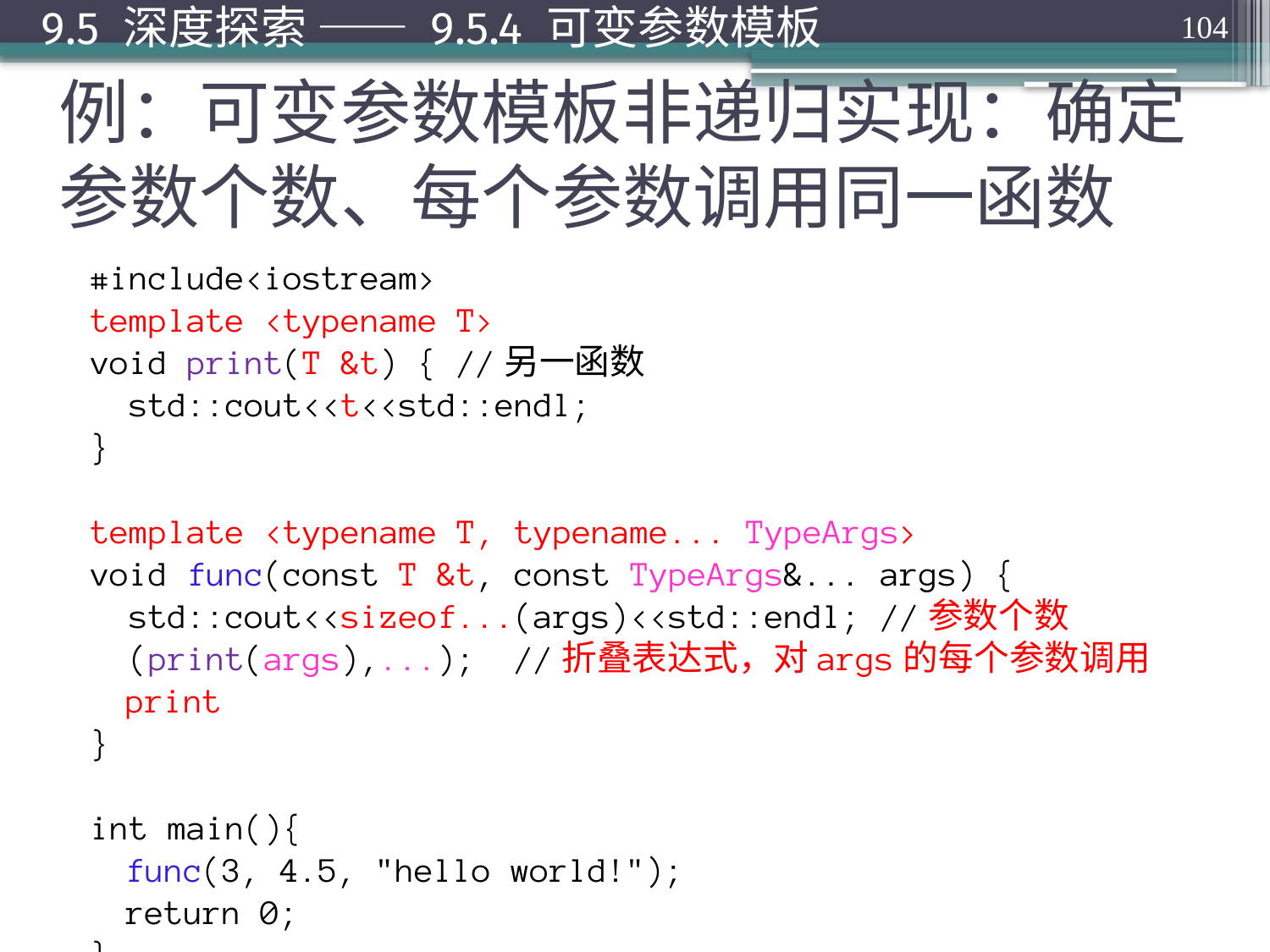

104
9.5 深度探索 —— 9.5.4 可变参数模板
# 例：可变参数模板非递归实现：确定参数个数、每个参数调用同一函数
#include<iostream>
template <typename T>
void print(T &t) { //另一函数
  std::cout<<t<<std::endl;
}

template <typename T, typename... TypeArgs>
void func(const T &t, const TypeArgs&... args) {
  std::cout<<sizeof...(args)<<std::endl; //参数个数
  (print(args),...);  //折叠表达式，对args的每个参数调用print
}

int main(){
	func(3, 4.5, "hello world!");
	return 0;
}